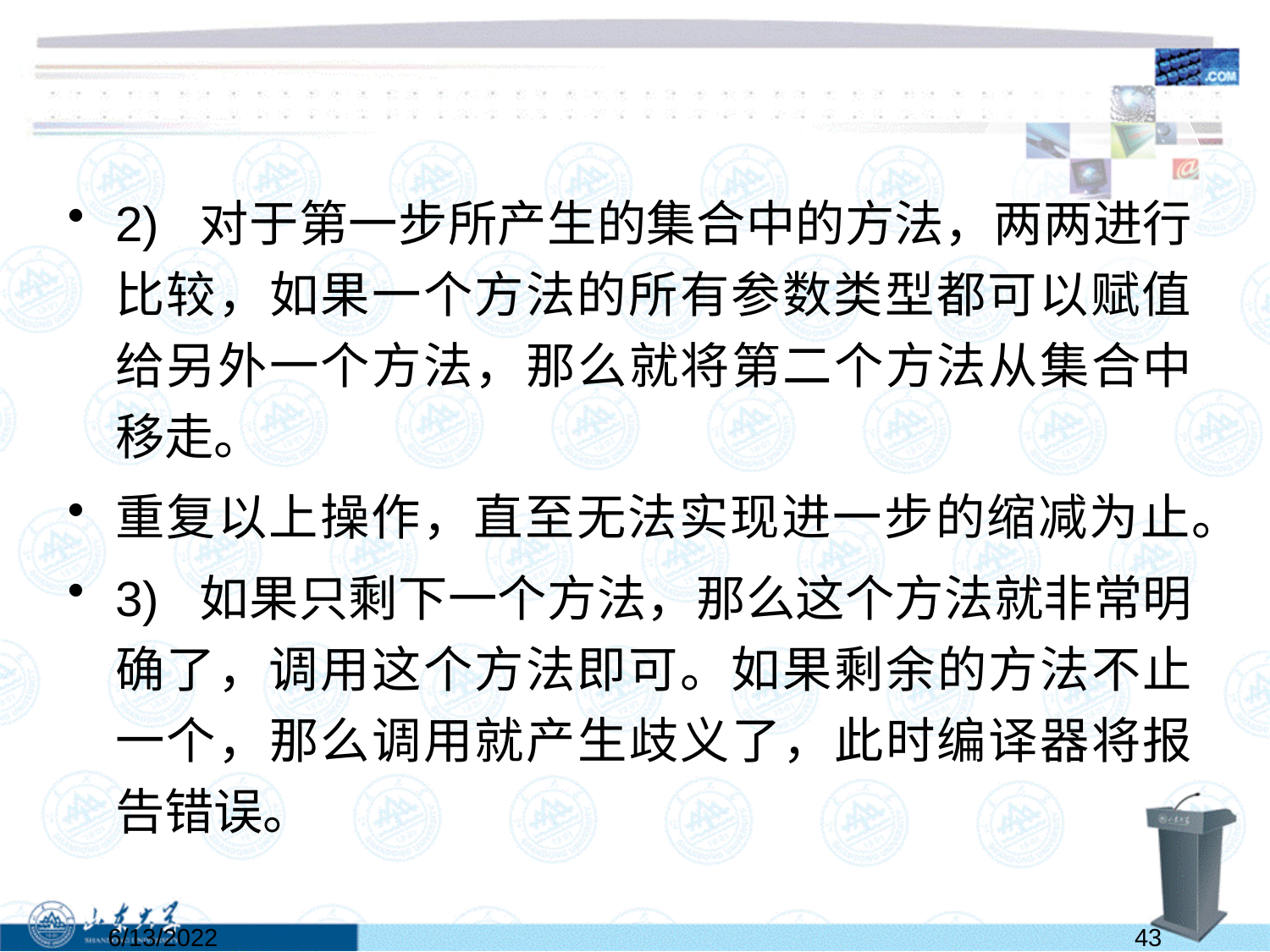

#
2)  对于第一步所产生的集合中的方法，两两进行比较，如果一个方法的所有参数类型都可以赋值给另外一个方法，那么就将第二个方法从集合中移走。
重复以上操作，直至无法实现进一步的缩减为止。
3)  如果只剩下一个方法，那么这个方法就非常明确了，调用这个方法即可。如果剩余的方法不止一个，那么调用就产生歧义了，此时编译器将报告错误。

6/13/2022
43